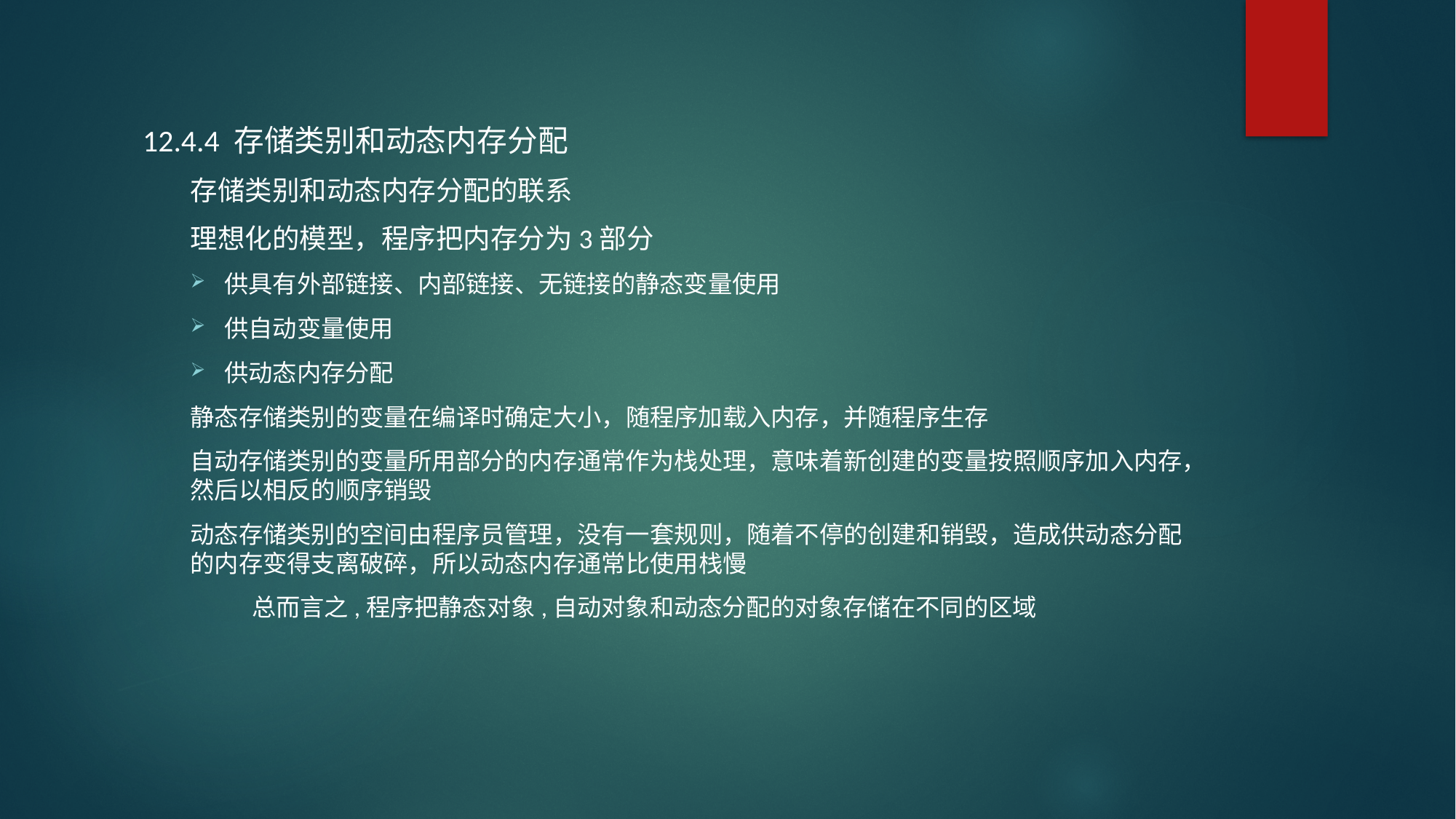

12.4.4 存储类别和动态内存分配
存储类别和动态内存分配的联系
理想化的模型，程序把内存分为3部分
供具有外部链接、内部链接、无链接的静态变量使用
供自动变量使用
供动态内存分配
静态存储类别的变量在编译时确定大小，随程序加载入内存，并随程序生存
自动存储类别的变量所用部分的内存通常作为栈处理，意味着新创建的变量按照顺序加入内存，然后以相反的顺序销毁
动态存储类别的空间由程序员管理，没有一套规则，随着不停的创建和销毁，造成供动态分配的内存变得支离破碎，所以动态内存通常比使用栈慢
	总而言之,程序把静态对象,自动对象和动态分配的对象存储在不同的区域